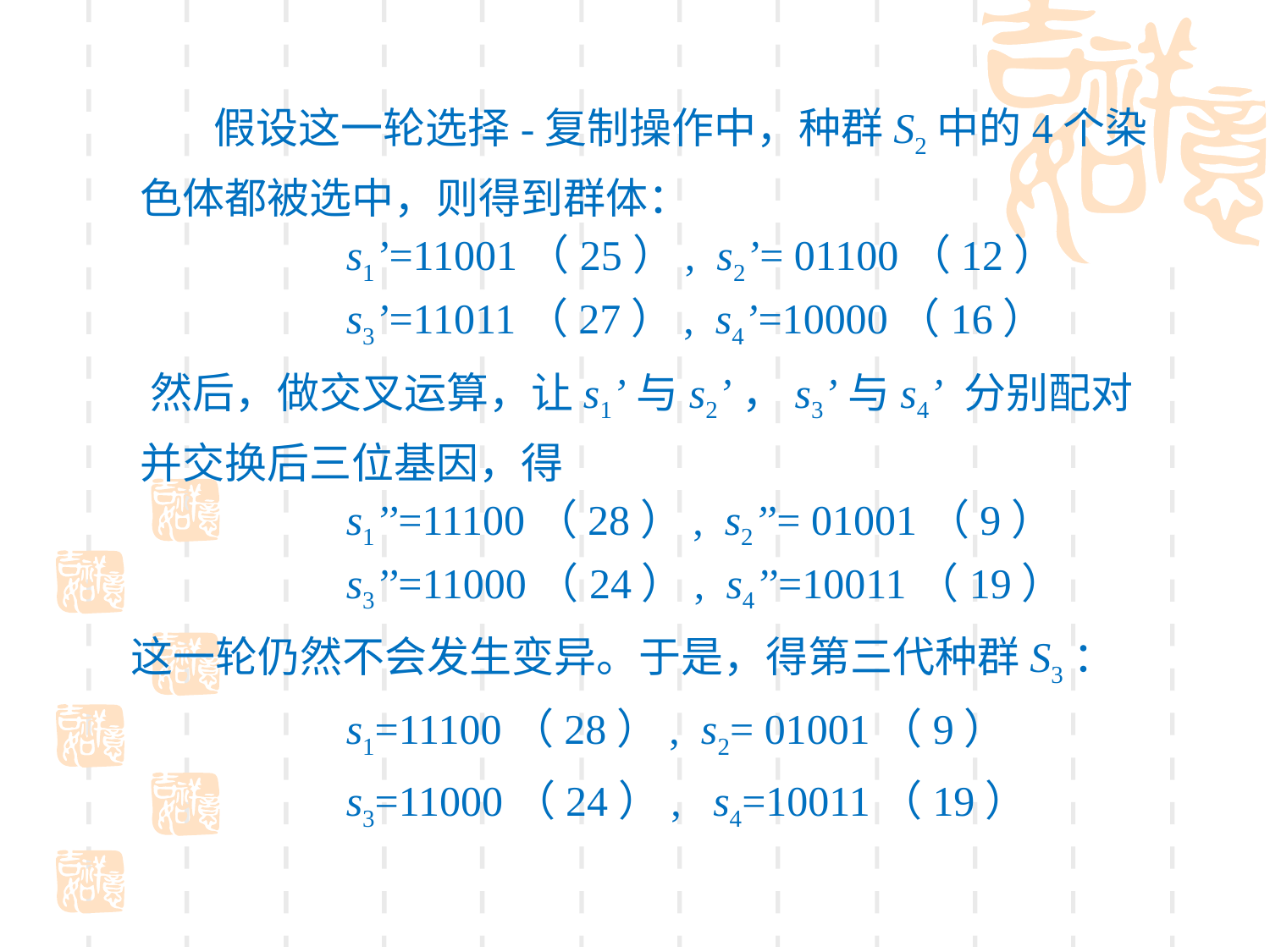

假设这一轮选择-复制操作中，种群S2中的4个染色体都被选中，则得到群体：
                        s1’=11001（25）,  s2’= 01100（12）
                        s3’=11011（27）,  s4’=10000（16）
     然后，做交叉运算，让s1’与s2’，s3’与s4’ 分别配对并交换后三位基因，得
                        s1’’=11100（28）,  s2’’= 01001（9）
                        s3’’=11000（24）,  s4’’=10011（19）
   这一轮仍然不会发生变异。于是，得第三代种群S3：
                        s1=11100（28）,  s2= 01001（9）
                        s3=11000（24）,   s4=10011（19）